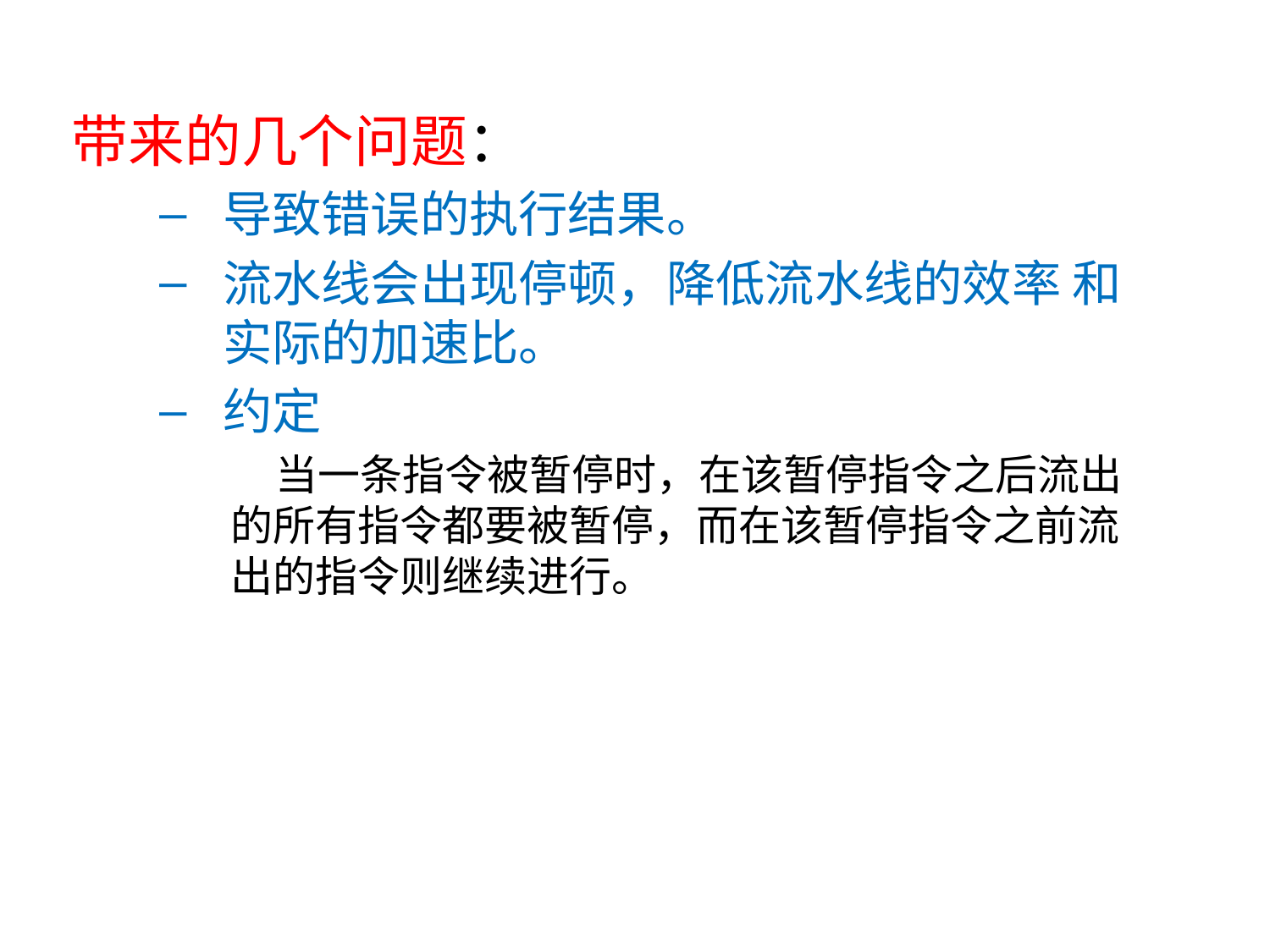

带来的几个问题：
导致错误的执行结果。
流水线会出现停顿，降低流水线的效率 和实际的加速比。
约定
       当一条指令被暂停时，在该暂停指令之后流出的所有指令都要被暂停，而在该暂停指令之前流出的指令则继续进行。